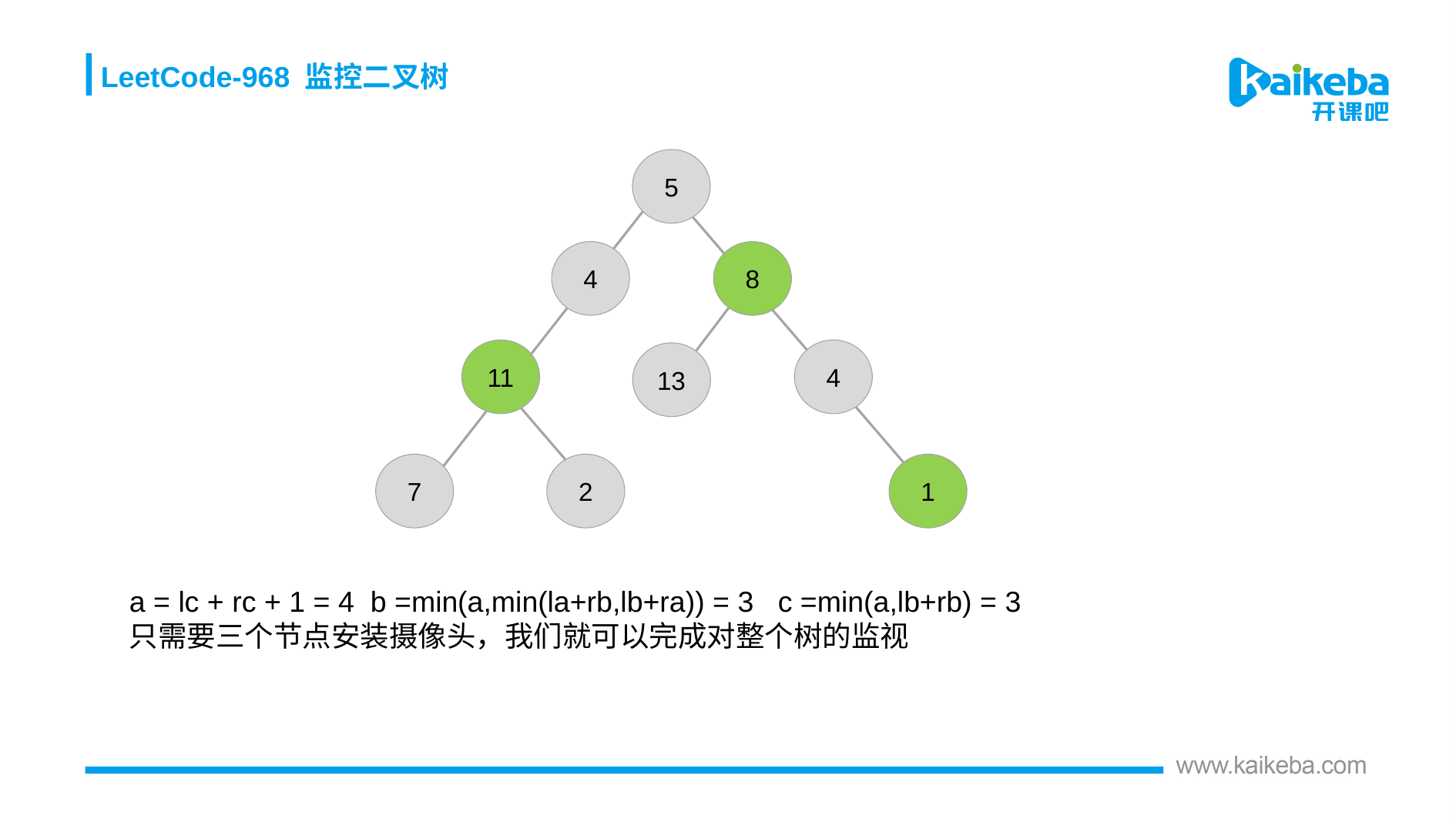

LeetCode-968 监控二叉树
5
4
8
11
4
13
7
2
1
a = lc + rc + 1 = 4  b =min(a,min(la+rb,lb+ra)) = 3   c =min(a,lb+rb) = 3
只需要三个节点安装摄像头，我们就可以完成对整个树的监视